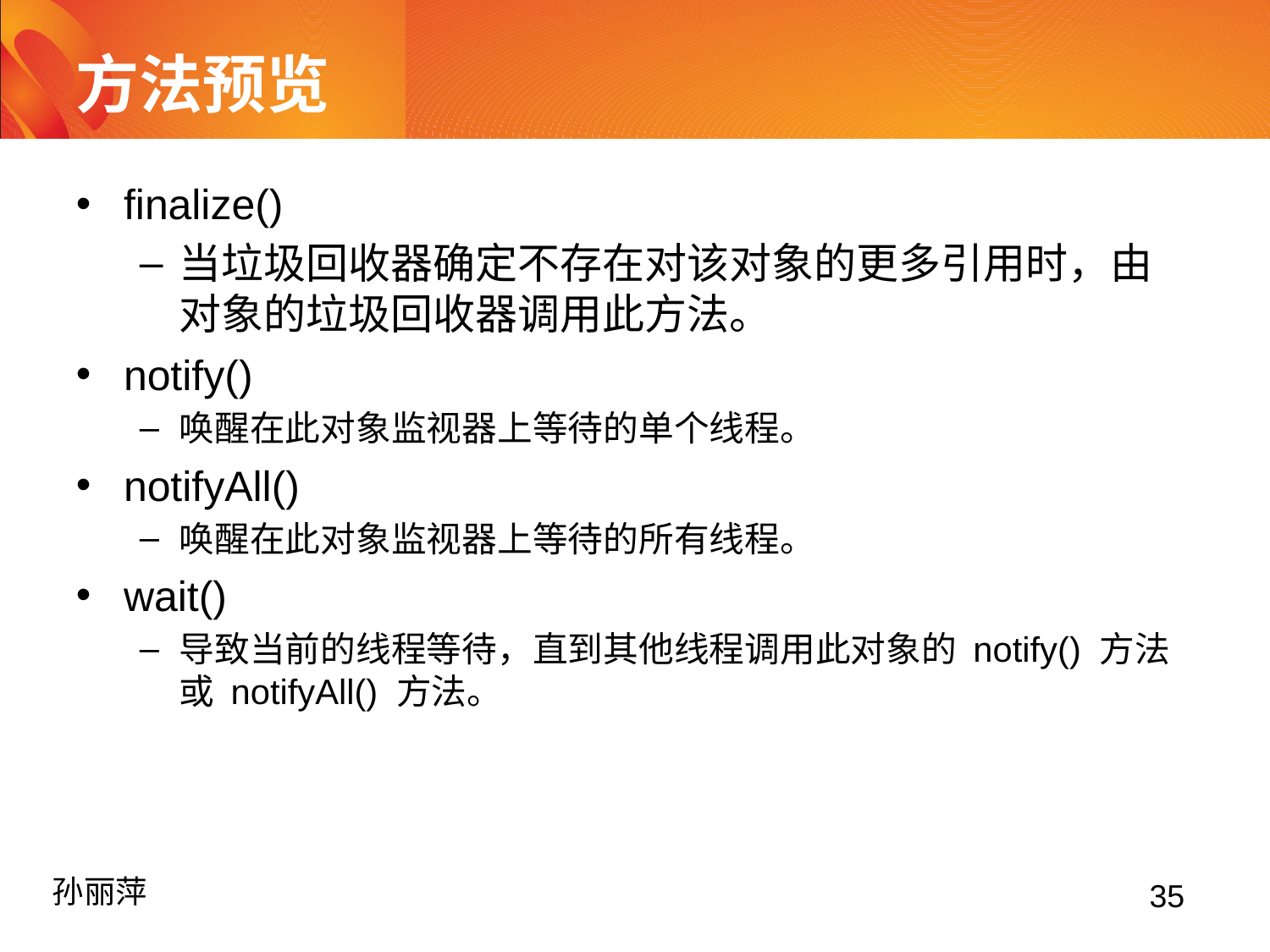

# 方法预览
finalize()
当垃圾回收器确定不存在对该对象的更多引用时，由对象的垃圾回收器调用此方法。
notify()
唤醒在此对象监视器上等待的单个线程。
notifyAll()
唤醒在此对象监视器上等待的所有线程。
wait()
导致当前的线程等待，直到其他线程调用此对象的 notify() 方法或 notifyAll() 方法。